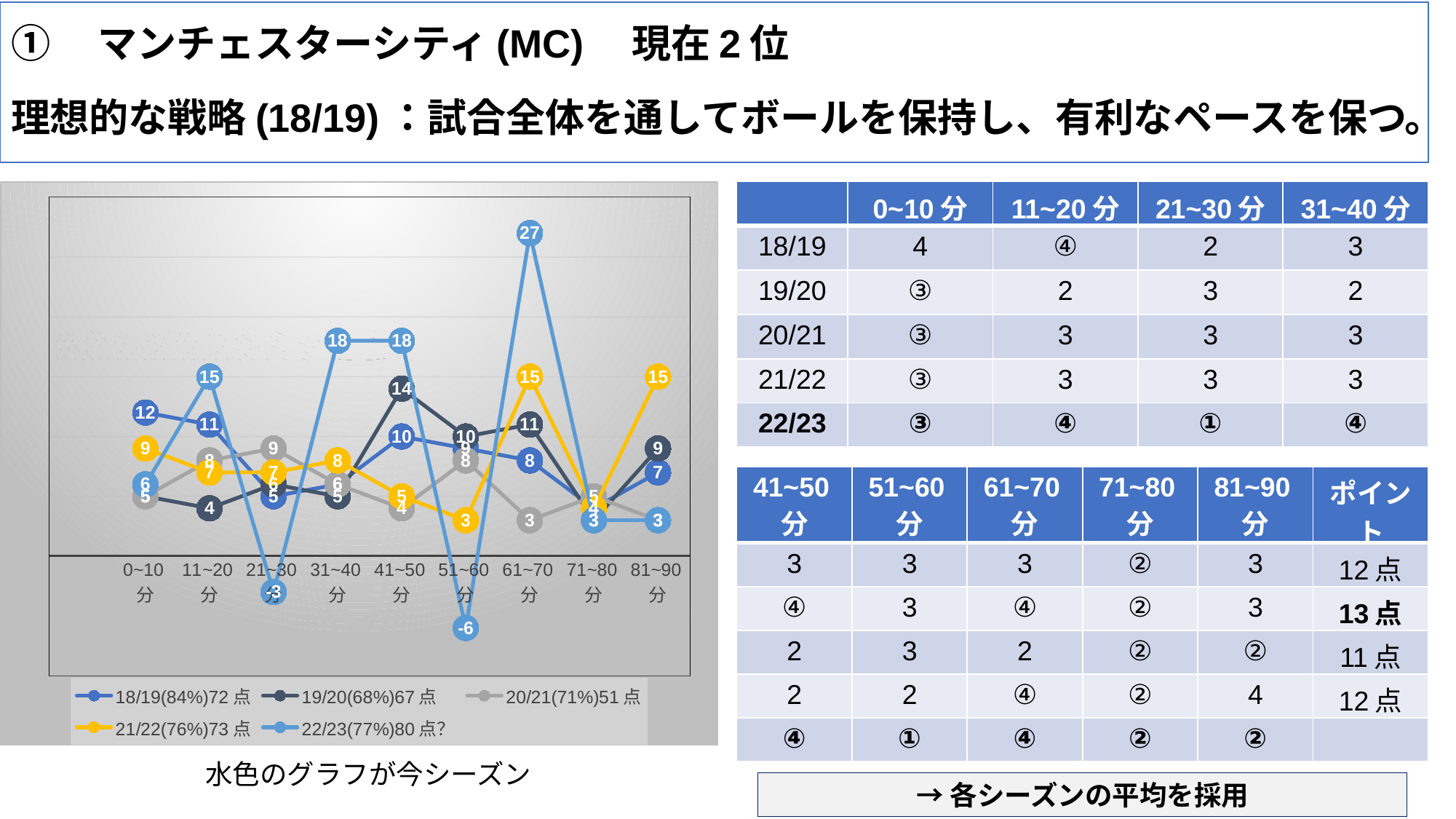

①　マンチェスターシティ(MC)　現在2位
理想的な戦略(18/19)：試合全体を通してボールを保持し、有利なペースを保つ。

### Chart

| Category | 18/19(84%)72点 | 19/20(68%)67点 | 20/21(71%)51点 | 21/22(76%)73点 | 22/23(77%)80点？ |
|---|---|---|---|---|---|
|  | None | None | None | None | None |
| 0~10分 | 12.0 | 5.0 | 5.0 | 9.0 | 6.0 |
| 11~20分 | 11.0 | 4.0 | 8.0 | 7.0 | 15.0 |
| 21~30分 | 5.0 | 6.0 | 9.0 | 7.0 | -3.0 |
| 31~40分 | 6.0 | 5.0 | 6.0 | 8.0 | 18.0 |
| 41~50分 | 10.0 | 14.0 | 4.0 | 5.0 | 18.0 |
| 51~60分 | 9.0 | 10.0 | 8.0 | 3.0 | -6.0 |
| 61~70分 | 8.0 | 11.0 | 3.0 | 15.0 | 27.0 |
| 71~80分 | 4.0 | 3.0 | 5.0 | 4.0 | 3.0 |
| 81~90分 | 7.0 | 9.0 | 3.0 | 15.0 | 3.0 |
|  | 0~10分 | 11~20分 | 21~30分 | 31~40分 |
| --- | --- | --- | --- | --- |
| 18/19 | 4 | ④ | 2 | 3 |
| 19/20 | ③ | 2 | 3 | 2 |
| 20/21 | ③ | 3 | 3 | 3 |
| 21/22 | ③ | 3 | 3 | 3 |
| 22/23 | ③ | ④ | ① | ④ |

赤色のグラフが今シーズン

| 41~50分 | 51~60分 | 61~70分 | 71~80分 | 81~90分 | ポイント |
| --- | --- | --- | --- | --- | --- |
| 3 | 3 | 3 | ② | 3 | 12点 |
| ④ | 3 | ④ | ② | 3 | 13点 |
| 2 | 3 | 2 | ② | ② | 11点 |
| 2 | 2 | ④ | ② | 4 | 12点 |
| ④ | ① | ④ | ② | ② |  |
水色のグラフが今シーズン
→各シーズンの平均を採用